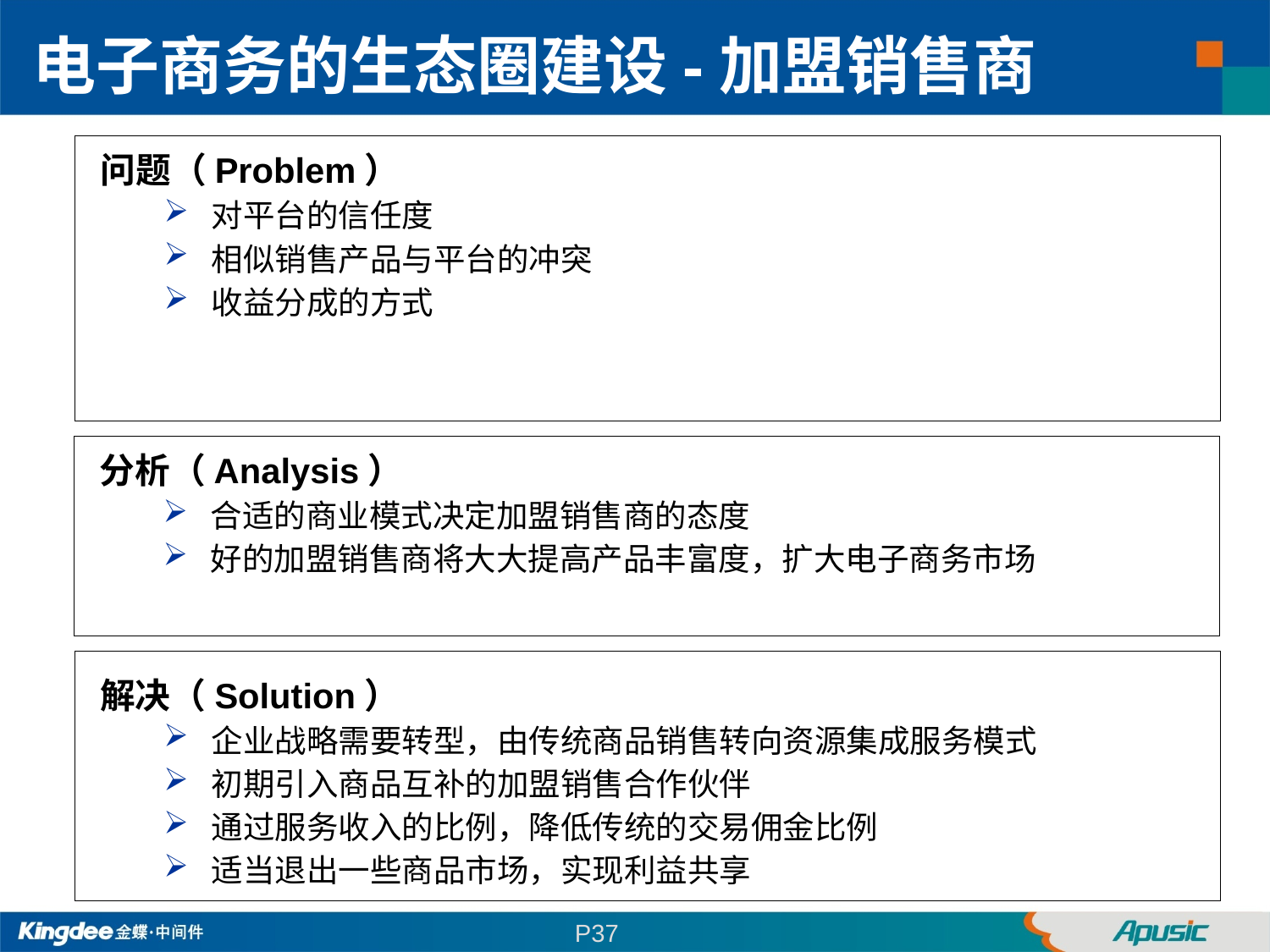

电子商务的生态圈建设-加盟销售商

问题（Problem）
对平台的信任度
相似销售产品与平台的冲突
收益分成的方式

分析（Analysis）
合适的商业模式决定加盟销售商的态度
好的加盟销售商将大大提高产品丰富度，扩大电子商务市场

解决（Solution）
企业战略需要转型，由传统商品销售转向资源集成服务模式
初期引入商品互补的加盟销售合作伙伴
通过服务收入的比例，降低传统的交易佣金比例
适当退出一些商品市场，实现利益共享